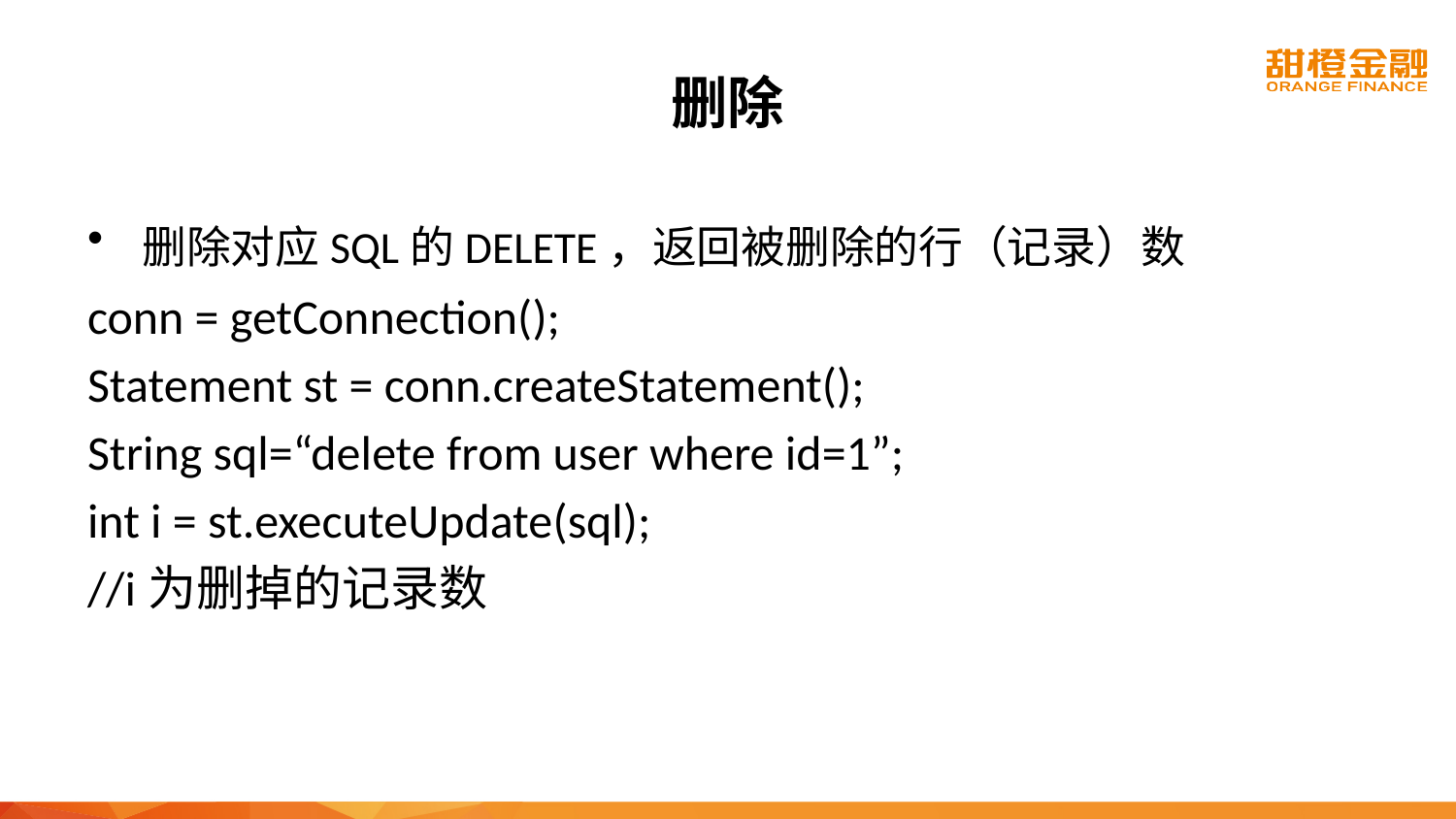

# 删除
删除对应SQL的DELETE，返回被删除的行（记录）数
conn = getConnection();
Statement st = conn.createStatement();
String sql=“delete from user where id=1”;
int i = st.executeUpdate(sql);
//i为删掉的记录数